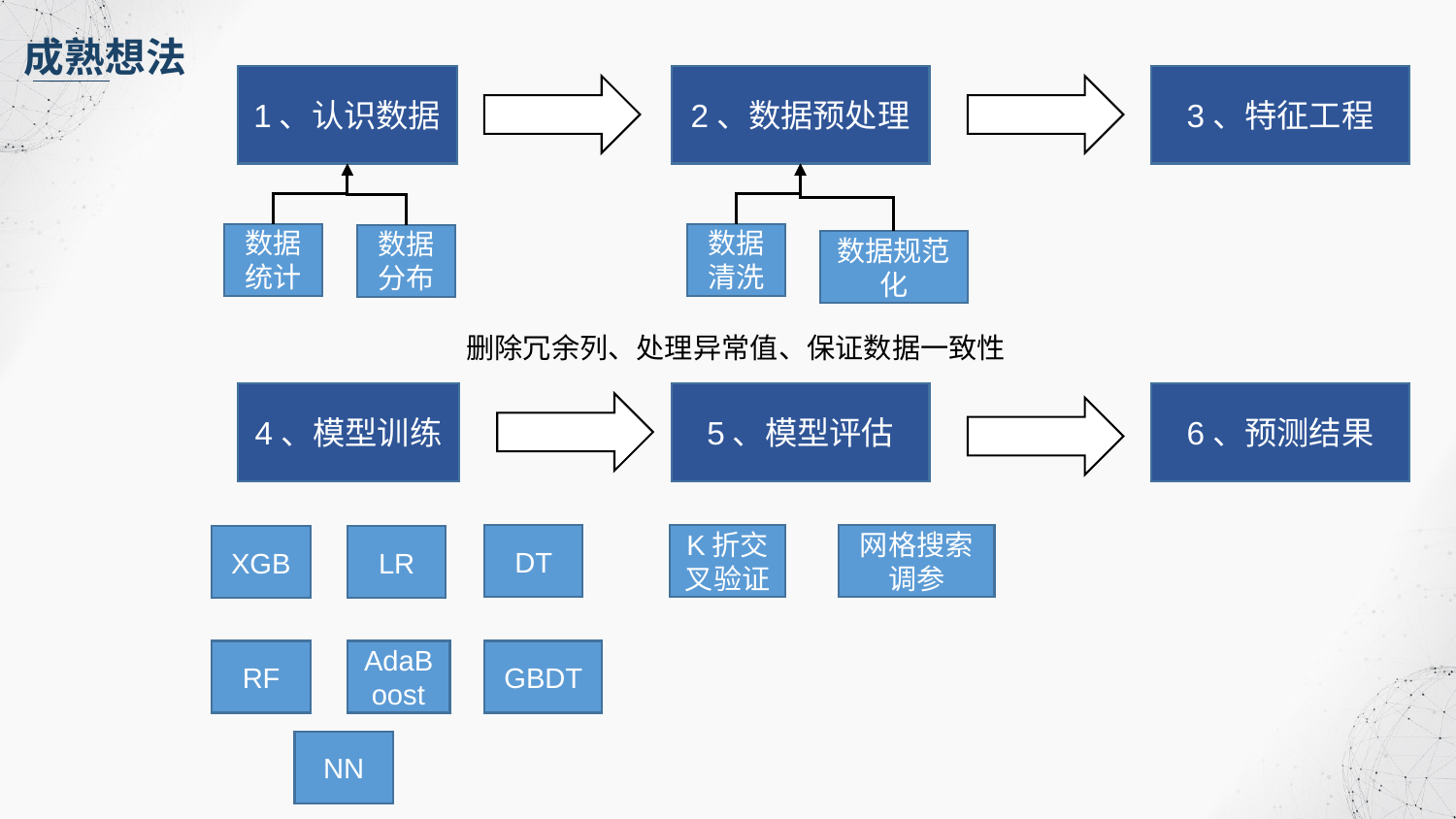

成熟想法
1、认识数据
2、数据预处理
3、特征工程

数据统计
数据清洗
数据分布
数据规范化
删除冗余列、处理异常值、保证数据一致性
4、模型训练
5、模型评估
6、预测结果

DT
K折交叉验证
网格搜索调参
XGB
LR
RF
AdaBoost
GBDT
NN